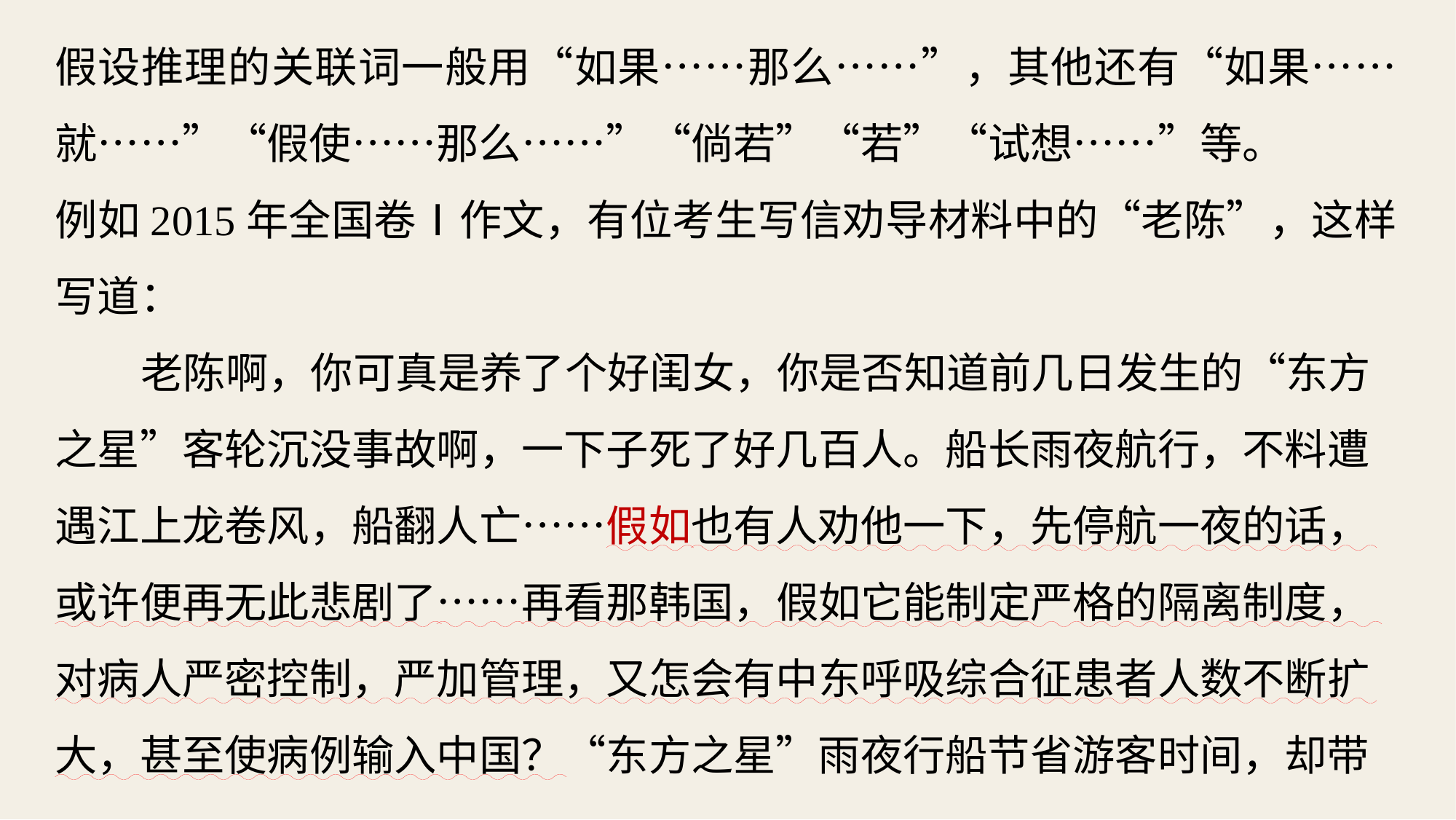

假设推理的关联词一般用“如果……那么……”，其他还有“如果……就……”“假使……那么……”“倘若”“若”“试想……”等。
例如2015年全国卷Ⅰ作文，有位考生写信劝导材料中的“老陈”，这样写道：
老陈啊，你可真是养了个好闺女，你是否知道前几日发生的“东方之星”客轮沉没事故啊，一下子死了好几百人。船长雨夜航行，不料遭遇江上龙卷风，船翻人亡……假如也有人劝他一下，先停航一夜的话，或许便再无此悲剧了……再看那韩国，假如它能制定严格的隔离制度，对病人严密控制，严加管理，又怎会有中东呼吸综合征患者人数不断扩大，甚至使病例输入中国？“东方之星”雨夜行船节省游客时间，却带